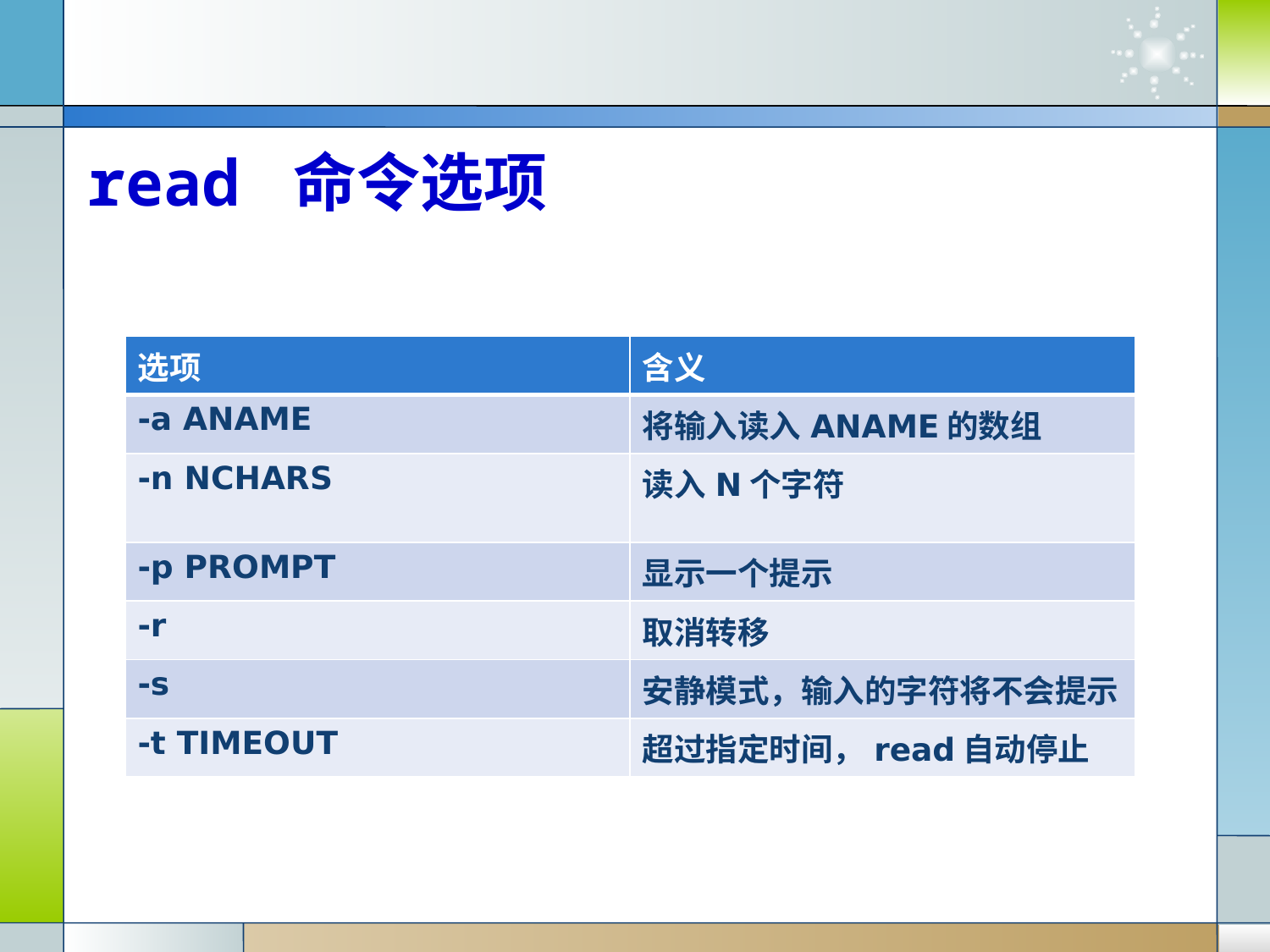

#
read 命令选项
| 选项 | 含义 |
| --- | --- |
| -a ANAME | 将输入读入ANAME的数组 |
| -n NCHARS | 读入N个字符 |
| -p PROMPT | 显示一个提示 |
| -r | 取消转移 |
| -s | 安静模式，输入的字符将不会提示 |
| -t TIMEOUT | 超过指定时间，read自动停止 |